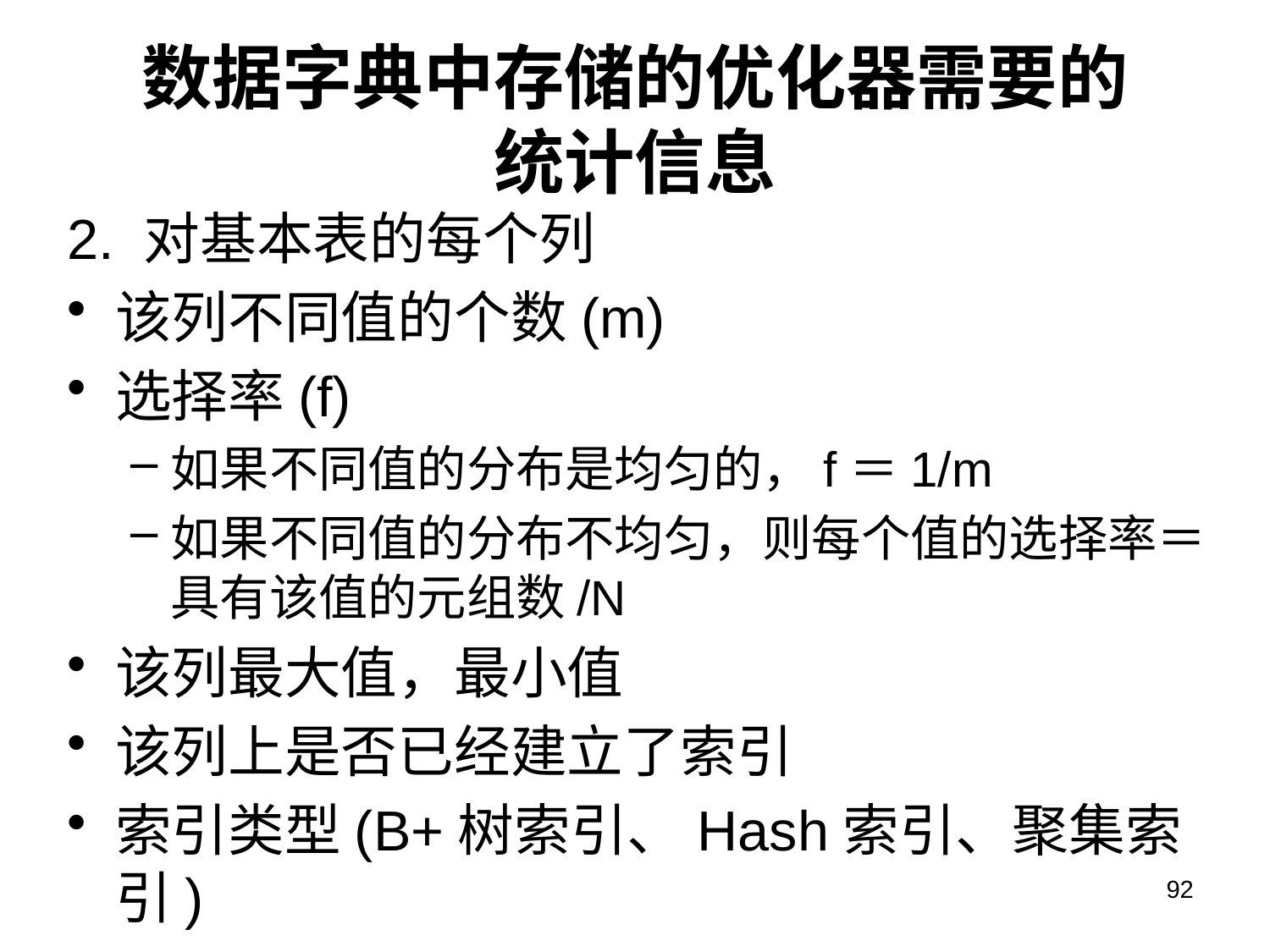

# 数据字典中存储的优化器需要的 统计信息
2. 对基本表的每个列
该列不同值的个数(m)
选择率(f)
如果不同值的分布是均匀的，f＝1/m
如果不同值的分布不均匀，则每个值的选择率＝具有该值的元组数/N
该列最大值，最小值
该列上是否已经建立了索引
索引类型(B+树索引、Hash索引、聚集索引)
92